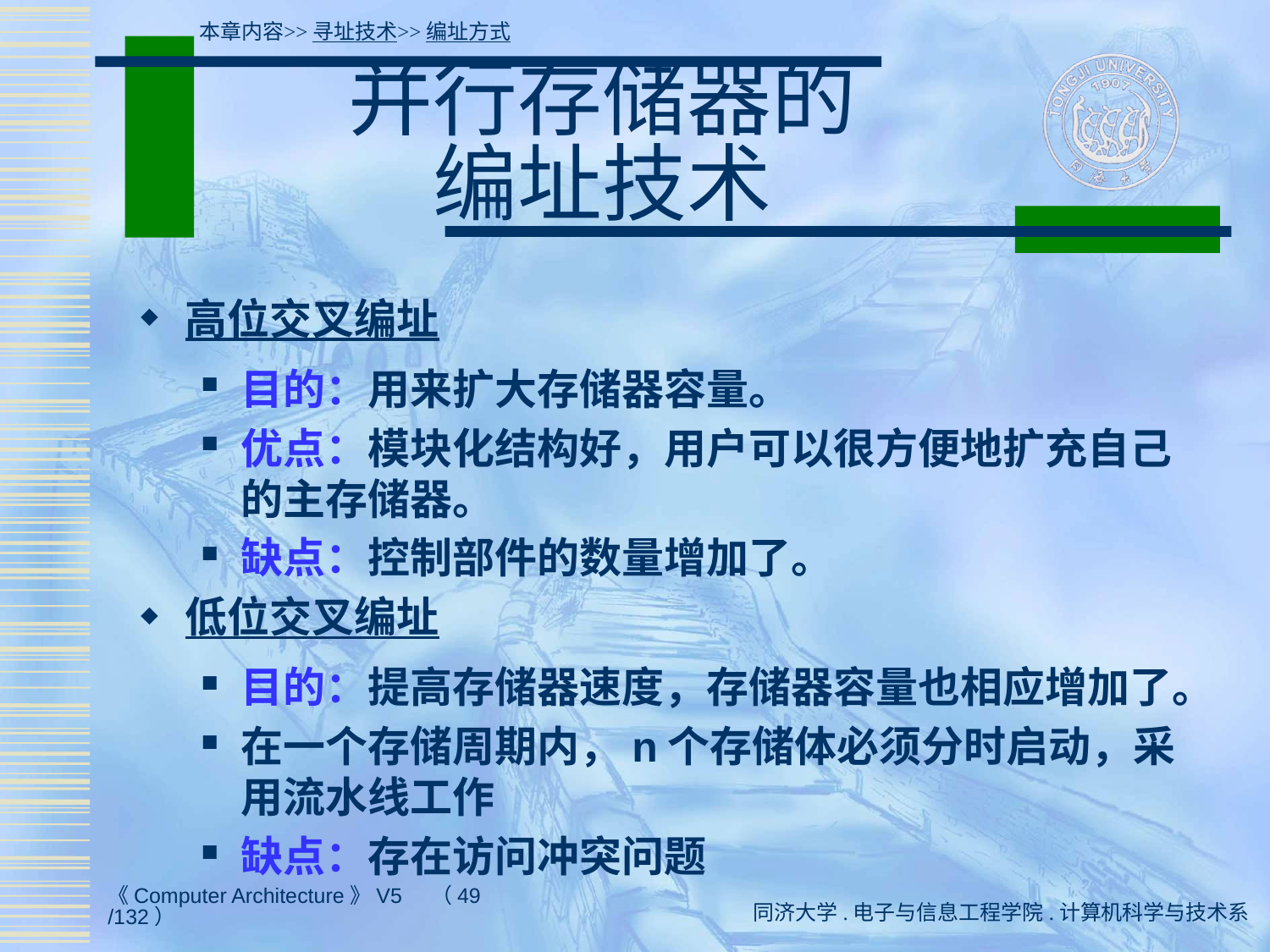

本章内容>>寻址技术>>编址方式
# 并行存储器的 编址技术
高位交叉编址
目的：用来扩大存储器容量。
优点：模块化结构好，用户可以很方便地扩充自己的主存储器。
缺点：控制部件的数量增加了。
低位交叉编址
目的：提高存储器速度，存储器容量也相应增加了。
在一个存储周期内，n个存储体必须分时启动，采用流水线工作
缺点：存在访问冲突问题